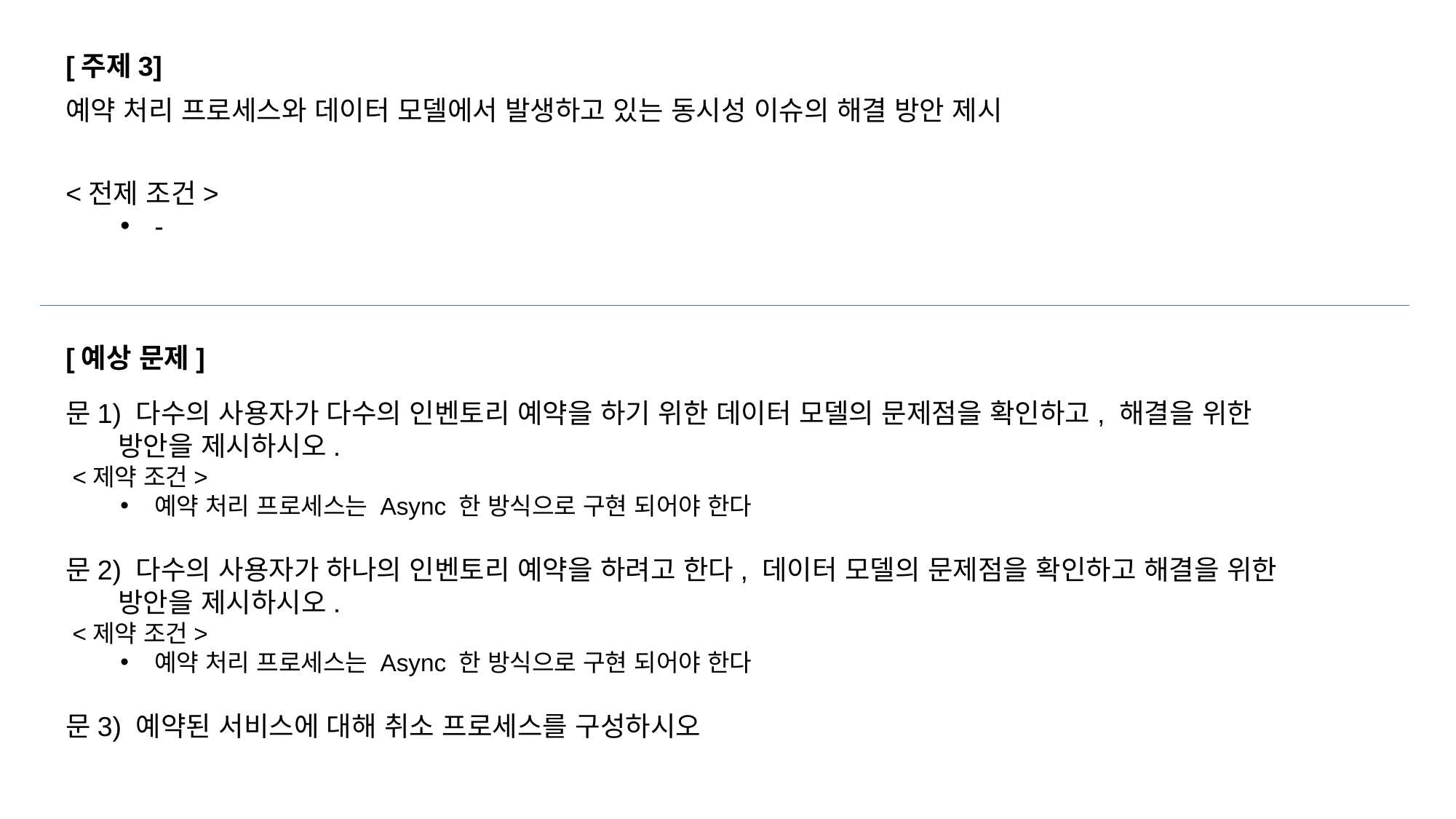

[주제3]
예약 처리 프로세스와 데이터 모델에서 발생하고 있는 동시성 이슈의 해결 방안 제시
<전제 조건>
-
[예상 문제]
문1) 다수의 사용자가 다수의 인벤토리 예약을 하기 위한 데이터 모델의 문제점을 확인하고, 해결을 위한
      방안을 제시하시오.
 <제약 조건>
예약 처리 프로세스는 Async 한 방식으로 구현 되어야 한다

문2) 다수의 사용자가 하나의 인벤토리 예약을 하려고 한다, 데이터 모델의 문제점을 확인하고 해결을 위한
      방안을 제시하시오.
 <제약 조건>
예약 처리 프로세스는 Async 한 방식으로 구현 되어야 한다

문3) 예약된 서비스에 대해 취소 프로세스를 구성하시오